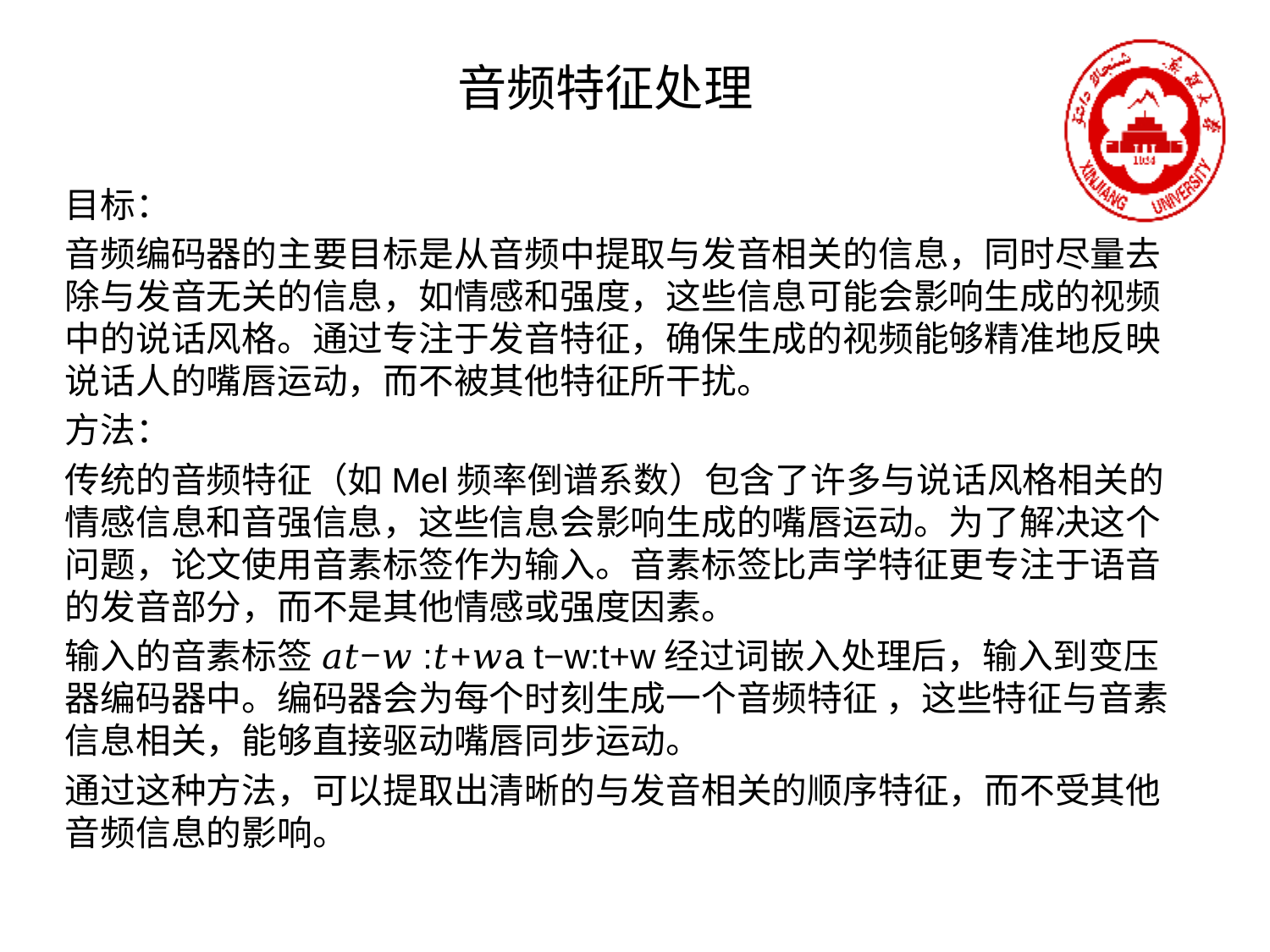

音频特征处理
目标：
音频编码器的主要目标是从音频中提取与发音相关的信息，同时尽量去除与发音无关的信息，如情感和强度，这些信息可能会影响生成的视频中的说话风格。通过专注于发音特征，确保生成的视频能够精准地反映说话人的嘴唇运动，而不被其他特征所干扰。
方法：
传统的音频特征（如Mel频率倒谱系数）包含了许多与说话风格相关的情感信息和音强信息，这些信息会影响生成的嘴唇运动。为了解决这个问题，论文使用音素标签作为输入。音素标签比声学特征更专注于语音的发音部分，而不是其他情感或强度因素。
输入的音素标签 𝑎𝑡−𝑤:𝑡+𝑤a t−w:t+w经过词嵌入处理后，输入到变压器编码器中。编码器会为每个时刻生成一个音频特征 ，这些特征与音素信息相关，能够直接驱动嘴唇同步运动。
通过这种方法，可以提取出清晰的与发音相关的顺序特征，而不受其他音频信息的影响。